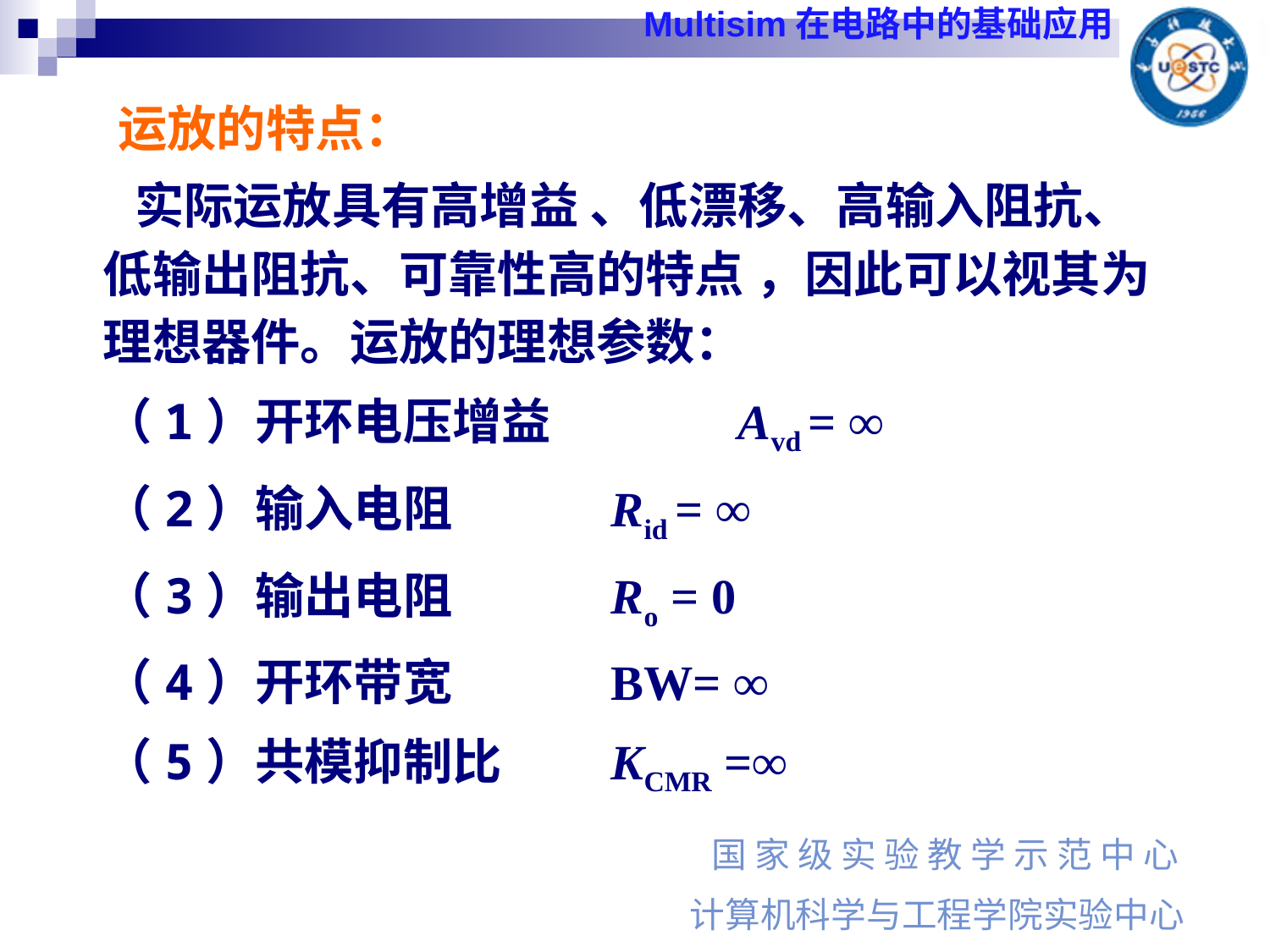

运放的特点：
      实际运放具有高增益 、低漂移、高输入阻抗、低输出阻抗、可靠性高的特点 ，因此可以视其为理想器件。运放的理想参数：
	（1）开环电压增益 		Avd = ∞
	（2）输入电阻          	Rid = ∞
	（3）输出电阻         	Ro = 0
	（4）开环带宽        	BW= ∞
	（5）共模抑制比      	KCMR =∞
20